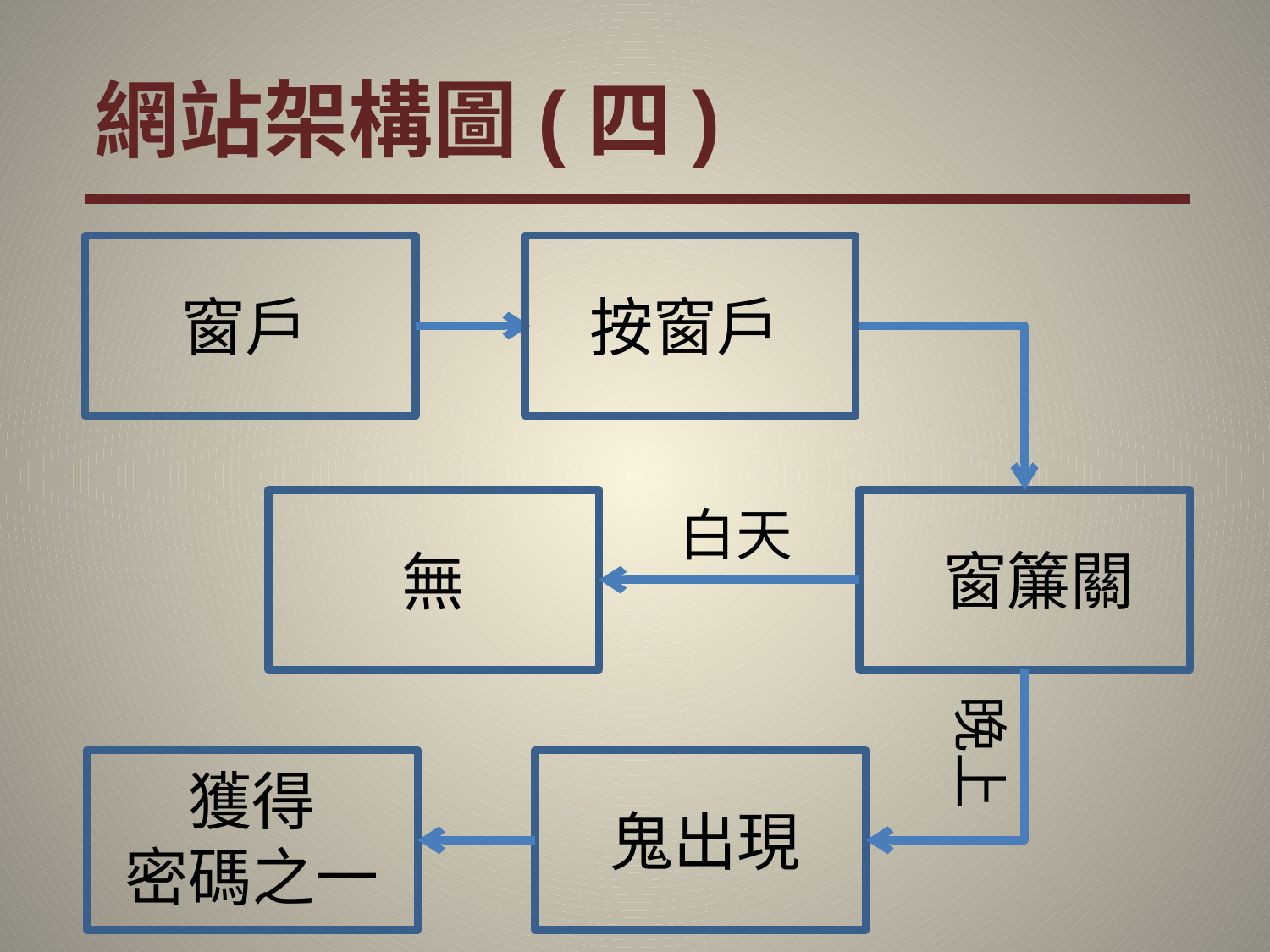

網站架構圖(四)

窗戶
按窗戶

白天
 窗簾關
無
晚上

獲得
密碼之一
 鬼出現